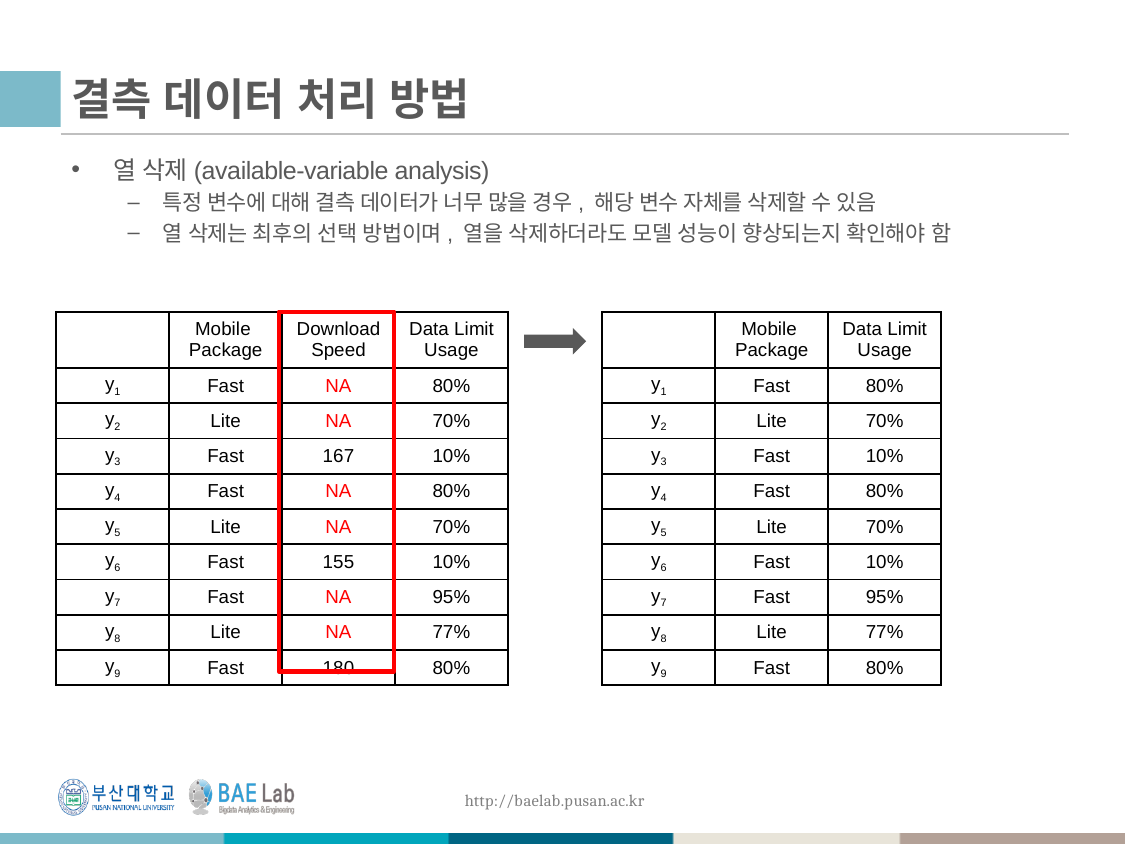

# 결측 데이터 처리 방법
열 삭제(available-variable analysis)
특정 변수에 대해 결측 데이터가 너무 많을 경우, 해당 변수 자체를 삭제할 수 있음
열 삭제는 최후의 선택 방법이며, 열을 삭제하더라도 모델 성능이 향상되는지 확인해야 함

|  | Mobile Package | Download Speed | Data Limit Usage |
| --- | --- | --- | --- |
| y1 | Fast | NA | 80% |
| y2 | Lite | NA | 70% |
| y3 | Fast | 167 | 10% |
| y4 | Fast | NA | 80% |
| y5 | Lite | NA | 70% |
| y6 | Fast | 155 | 10% |
| y7 | Fast | NA | 95% |
| y8 | Lite | NA | 77% |
| y9 | Fast | 180 | 80% |

|  | Mobile Package | Data Limit Usage |
| --- | --- | --- |
| y1 | Fast | 80% |
| y2 | Lite | 70% |
| y3 | Fast | 10% |
| y4 | Fast | 80% |
| y5 | Lite | 70% |
| y6 | Fast | 10% |
| y7 | Fast | 95% |
| y8 | Lite | 77% |
| y9 | Fast | 80% |